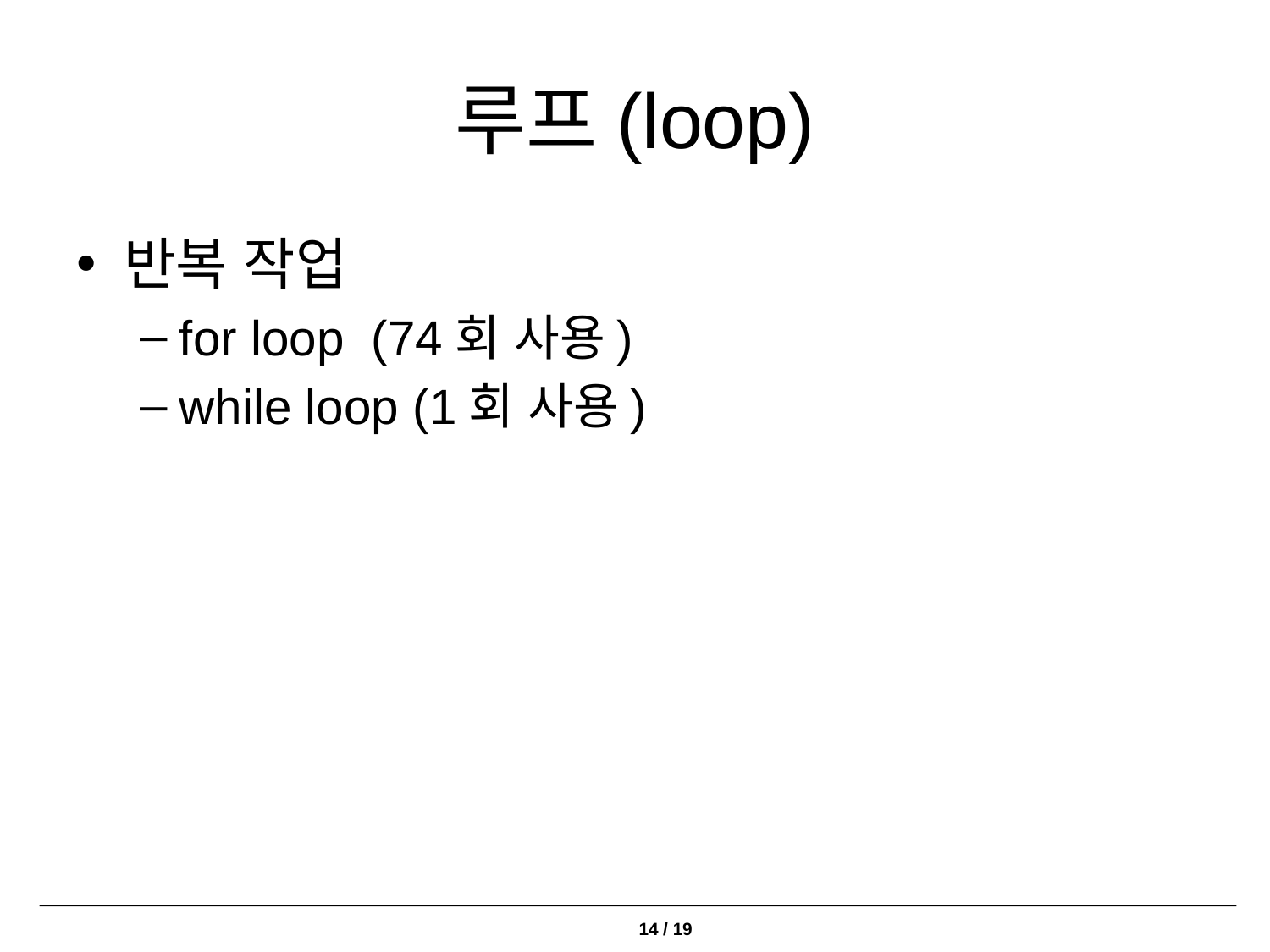

# 루프(loop)
반복 작업
for loop  (74회 사용)
while loop (1회 사용)